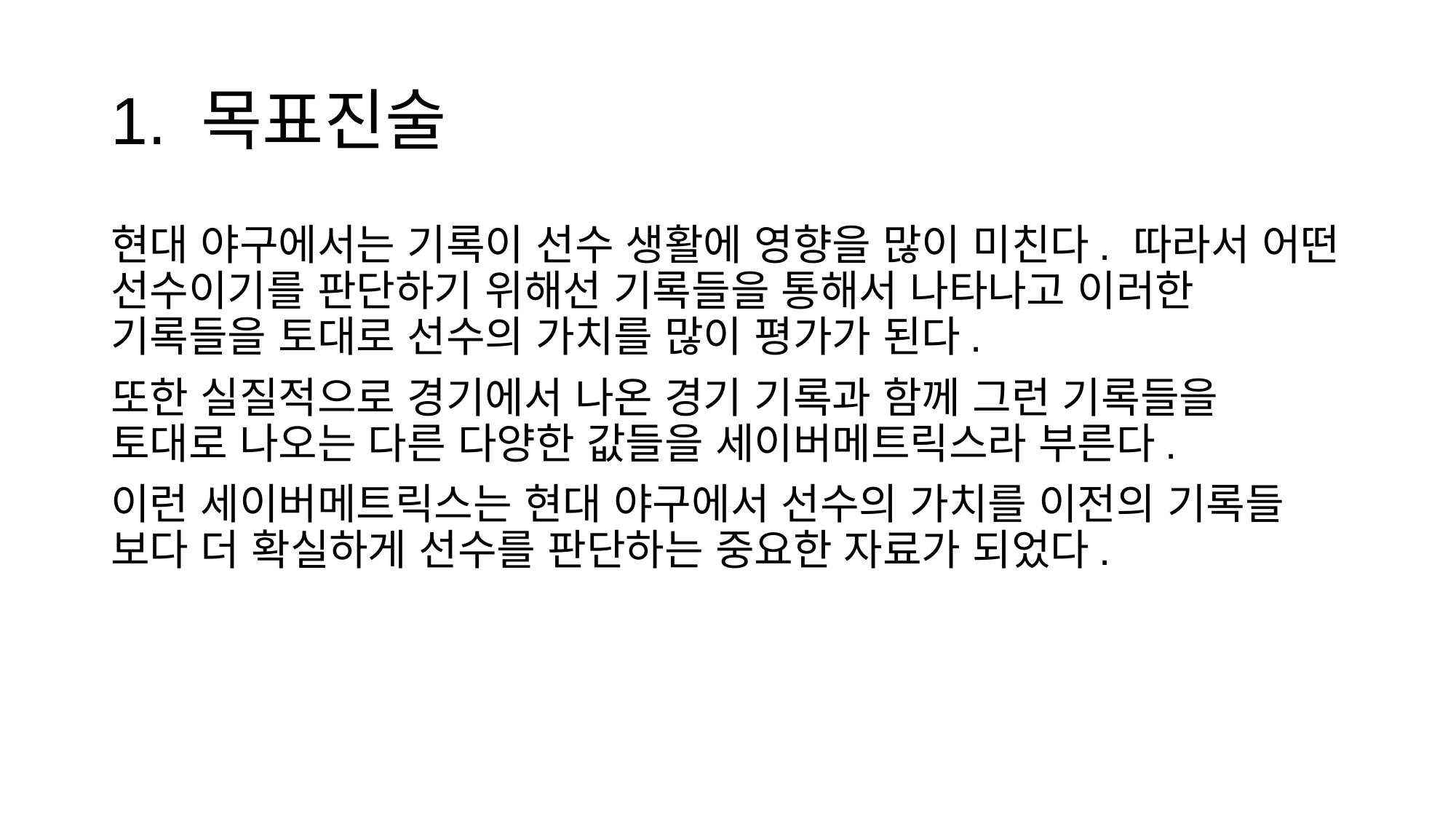

# 1. 목표진술
현대 야구에서는 기록이 선수 생활에 영향을 많이 미친다. 따라서 어떤 선수이기를 판단하기 위해선 기록들을 통해서 나타나고 이러한 기록들을 토대로 선수의 가치를 많이 평가가 된다.
또한 실질적으로 경기에서 나온 경기 기록과 함께 그런 기록들을 토대로 나오는 다른 다양한 값들을 세이버메트릭스라 부른다.
이런 세이버메트릭스는 현대 야구에서 선수의 가치를 이전의 기록들 보다 더 확실하게 선수를 판단하는 중요한 자료가 되었다.